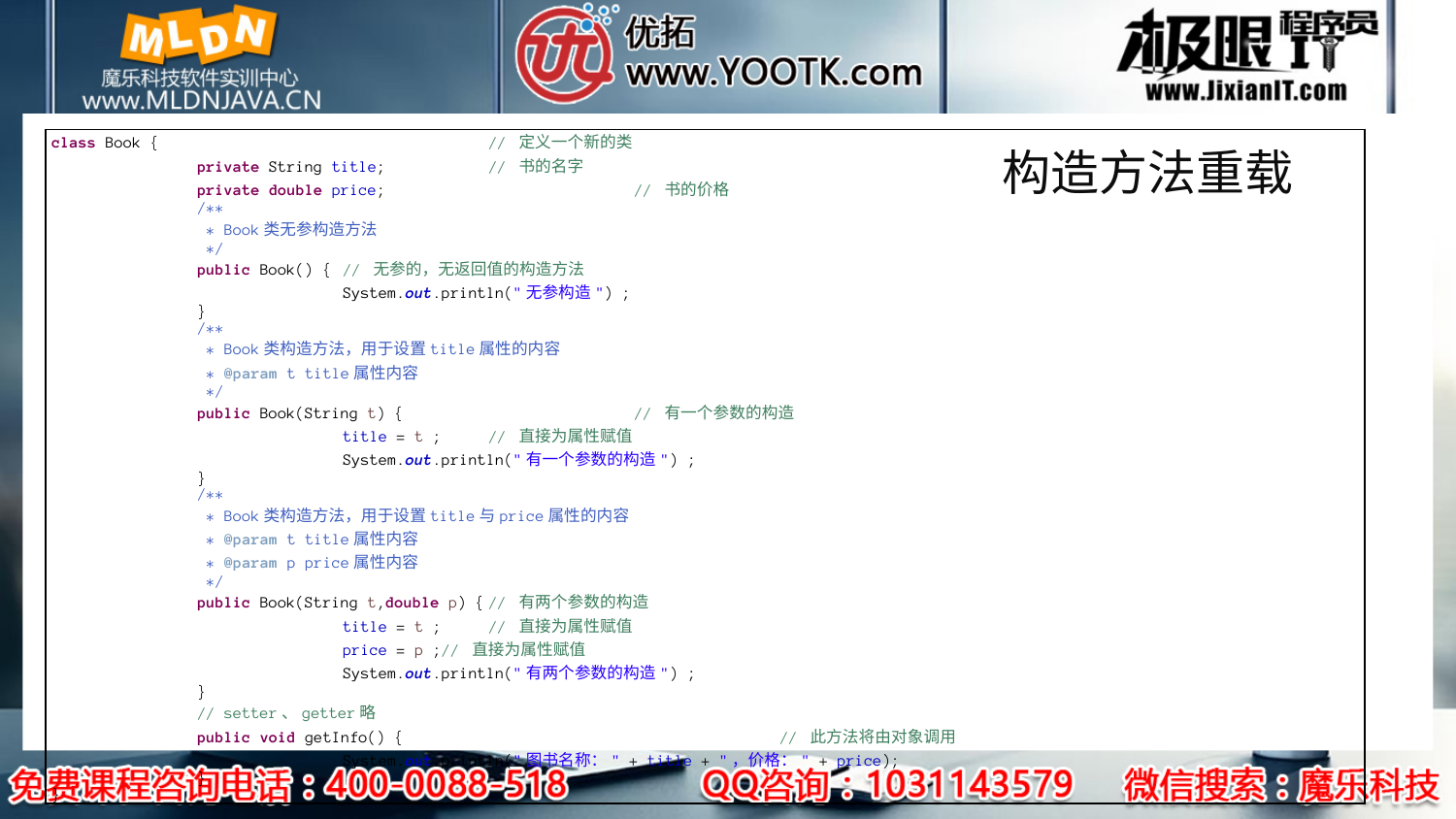

# 构造方法重载
| class Book { // 定义一个新的类 private String title; // 书的名字 private double price; // 书的价格 /\*\* \* Book类无参构造方法 \*/ public Book() { // 无参的，无返回值的构造方法 System.out.println("无参构造") ; } /\*\* \* Book类构造方法，用于设置title属性的内容 \* @param t title属性内容 \*/ public Book(String t) { // 有一个参数的构造 title = t ; // 直接为属性赋值 System.out.println("有一个参数的构造") ; } /\*\* \* Book类构造方法，用于设置title与price属性的内容 \* @param t title属性内容 \* @param p price属性内容 \*/ public Book(String t,double p) { // 有两个参数的构造 title = t ; // 直接为属性赋值 price = p ;// 直接为属性赋值 System.out.println("有两个参数的构造") ; } // setter、getter略 public void getInfo() { // 此方法将由对象调用 System.out.println("图书名称：" + title + "，价格：" + price); } } |
| --- |